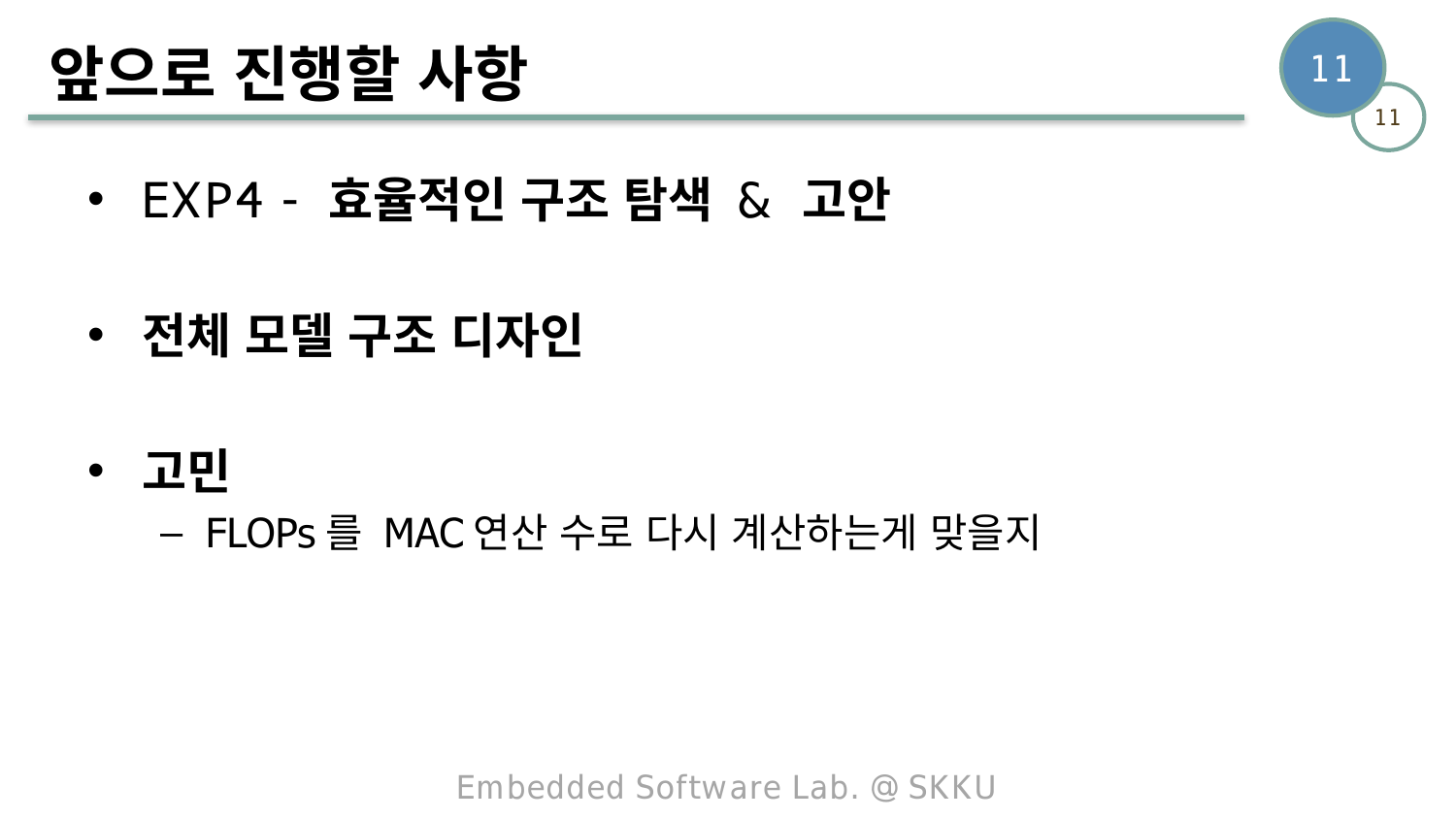

# 앞으로 진행할 사항
EXP4 - 효율적인 구조 탐색 & 고안

전체 모델 구조 디자인

고민
FLOPs를 MAC연산 수로 다시 계산하는게 맞을지